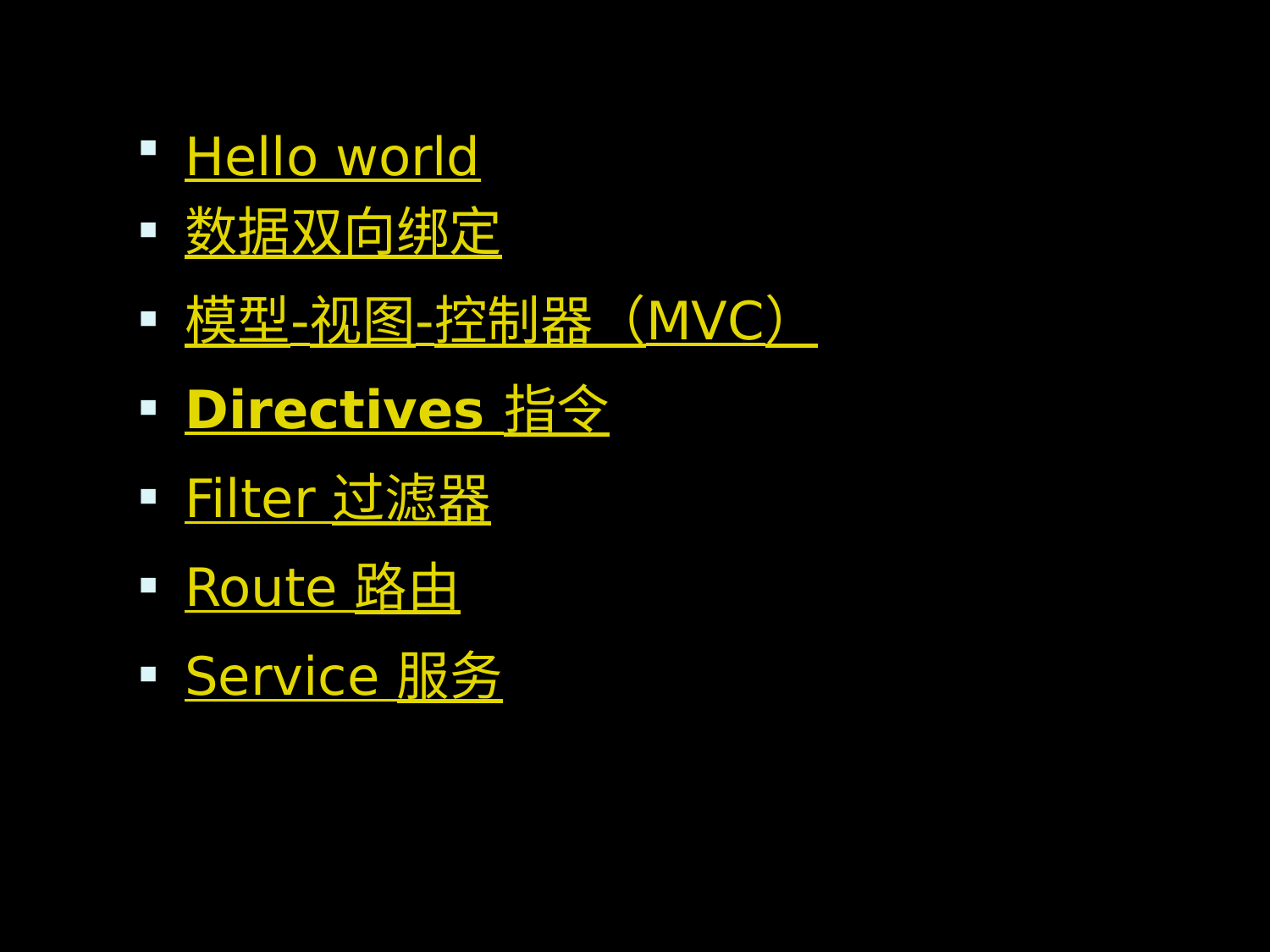

Hello world
数据双向绑定
模型-视图-控制器（MVC）
Directives 指令
Filter 过滤器
Route 路由
Service 服务